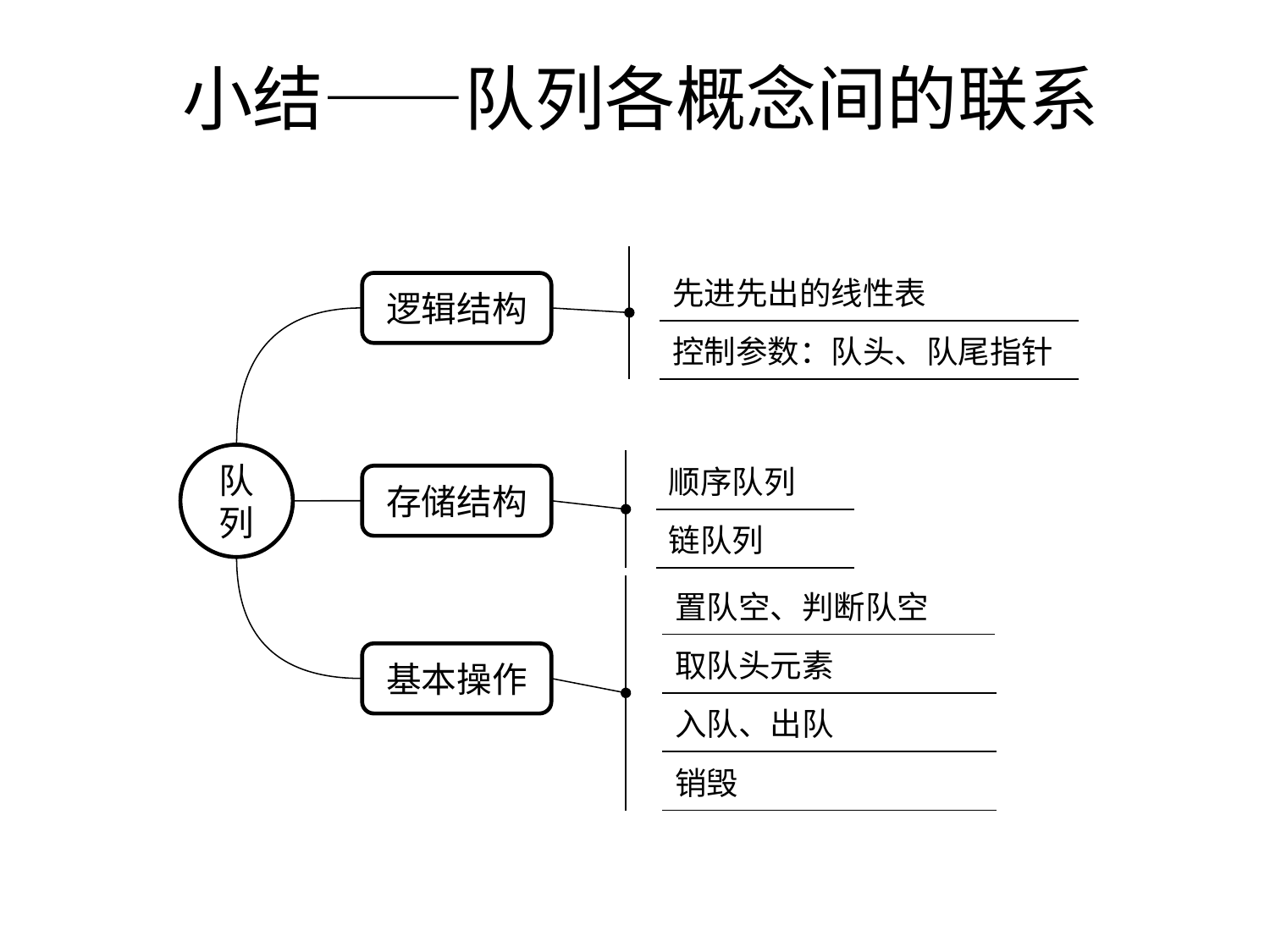

# 小结——队列各概念间的联系
|  | 先进先出的线性表 |
| --- | --- |
|  | 控制参数：队头、队尾指针 |
逻辑结构
队列
|  | 顺序队列 |
| --- | --- |
|  | 链队列 |
存储结构
|  | 置队空、判断队空 |
| --- | --- |
|  | 取队头元素 |
|  | 入队、出队 |
|  | 销毁 |
基本操作
174